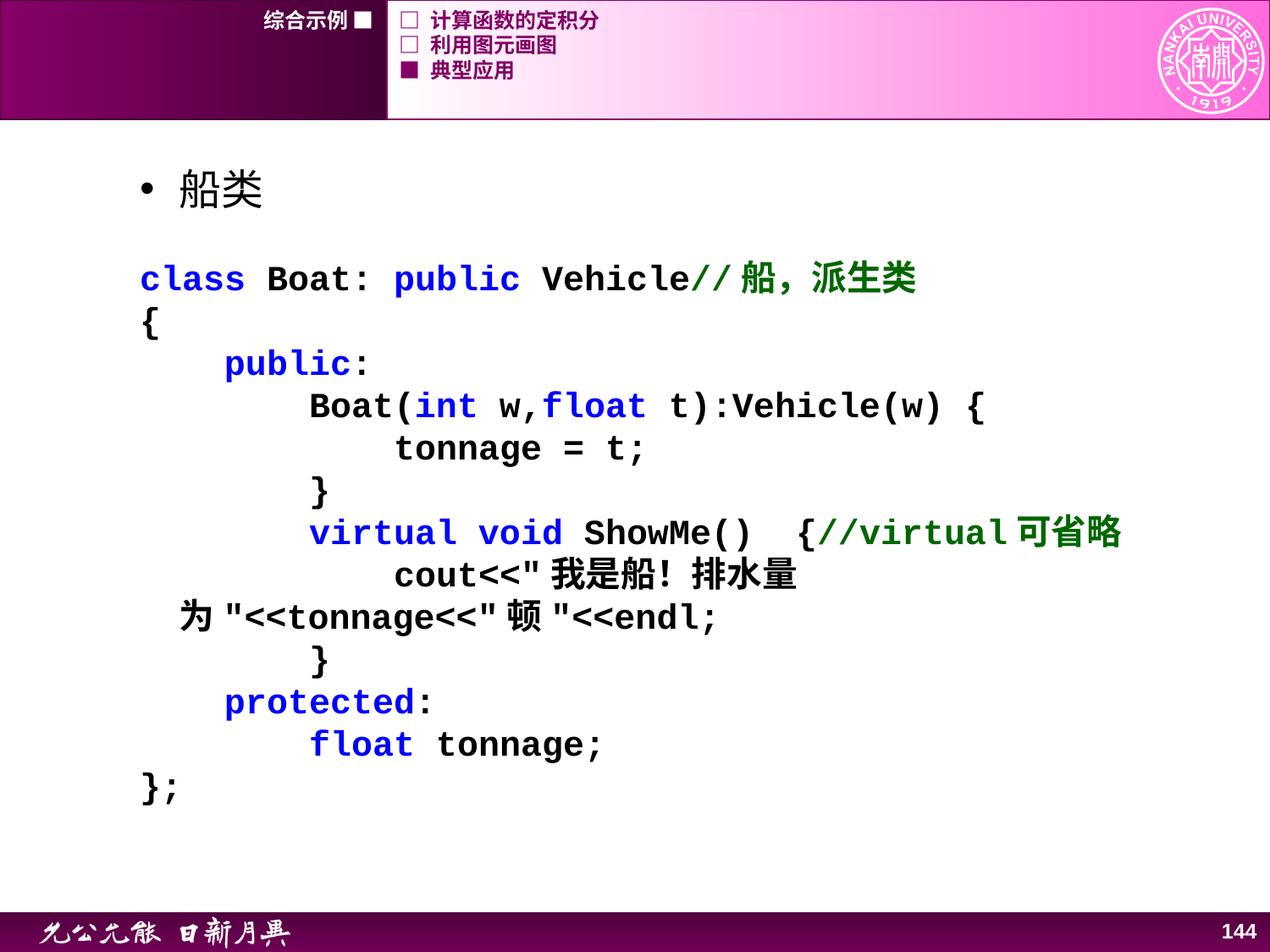

综合示例 ■
□ 计算函数的定积分

□ 利用图元画图

■ 典型应用

船类

class Boat: public Vehicle//船，派生类
{
    public:
        Boat(int w,float t):Vehicle(w) {
            tonnage = t;
        }
        virtual void ShowMe()  {//virtual可省略
            cout<<"我是船！排水量为"<<tonnage<<"顿"<<endl;
        }
    protected:
        float tonnage;
};
144